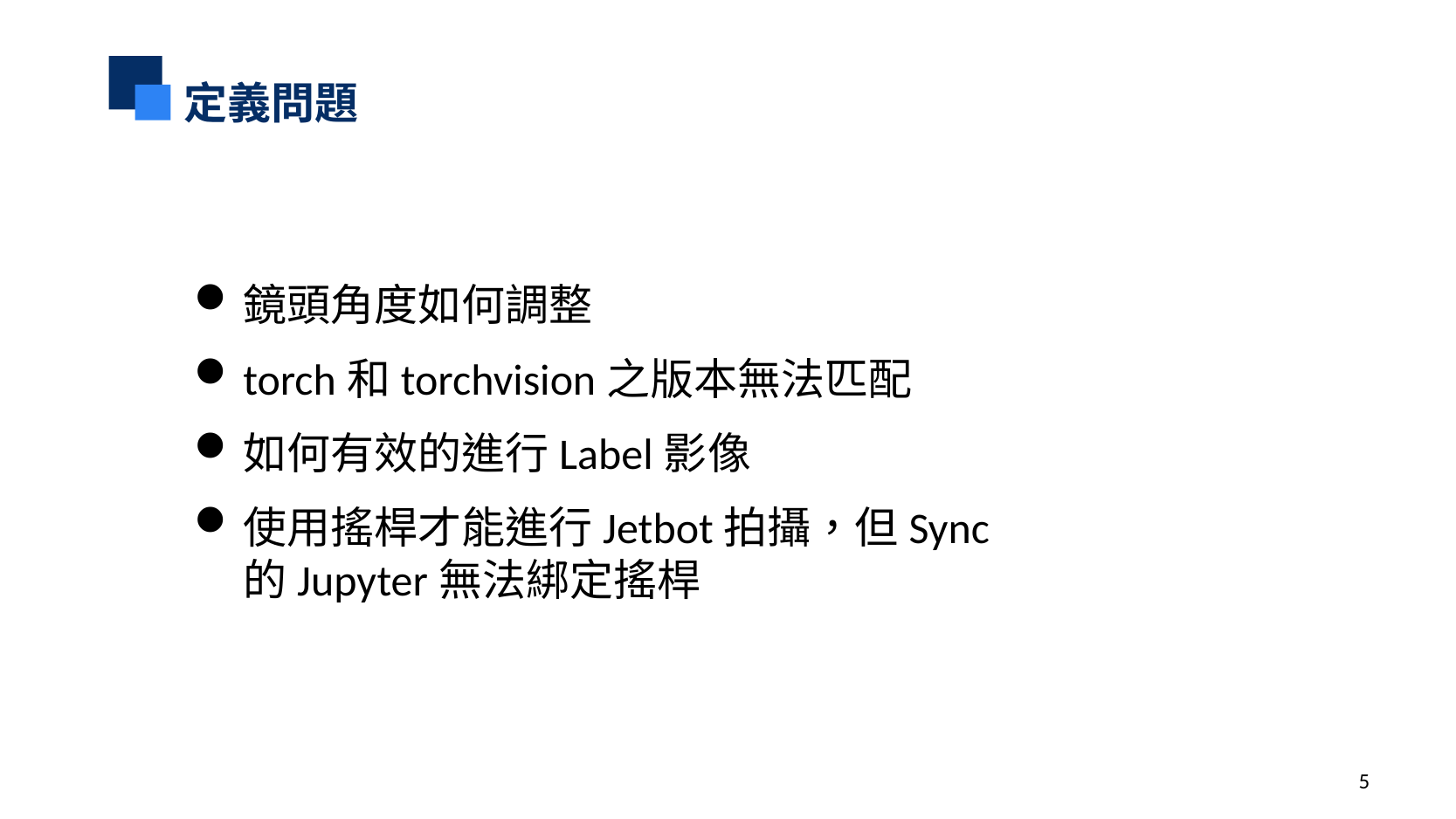

定義問題

鏡頭角度如何調整
torch和torchvision之版本無法匹配
如何有效的進行Label影像
使用搖桿才能進行Jetbot拍攝，但Sync的Jupyter無法綁定搖桿
5